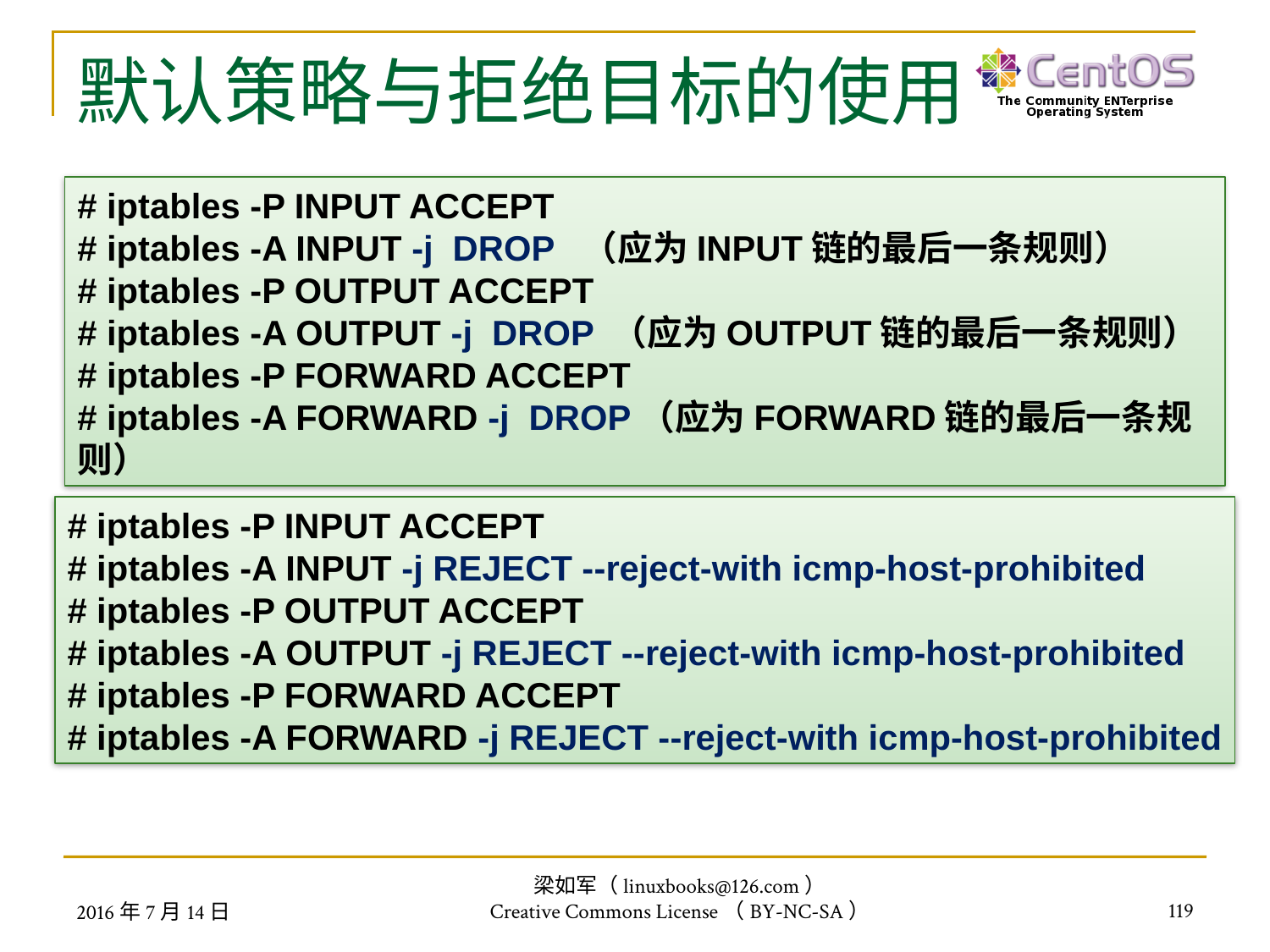

# 默认策略与拒绝目标的使用
# iptables -P INPUT ACCEPT
# iptables -A INPUT -j  DROP  （应为INPUT链的最后一条规则）
# iptables -P OUTPUT ACCEPT
# iptables -A OUTPUT -j  DROP （应为OUTPUT链的最后一条规则）
# iptables -P FORWARD ACCEPT
# iptables -A FORWARD -j  DROP（应为FORWARD链的最后一条规则）
# iptables -P INPUT ACCEPT
# iptables -A INPUT -j REJECT --reject-with icmp-host-prohibited
# iptables -P OUTPUT ACCEPT
# iptables -A OUTPUT -j REJECT --reject-with icmp-host-prohibited
# iptables -P FORWARD ACCEPT
# iptables -A FORWARD -j REJECT --reject-with icmp-host-prohibited
梁如军（linuxbooks@126.com）
Creative Commons License（BY-NC-SA）
2016年7月14日
119